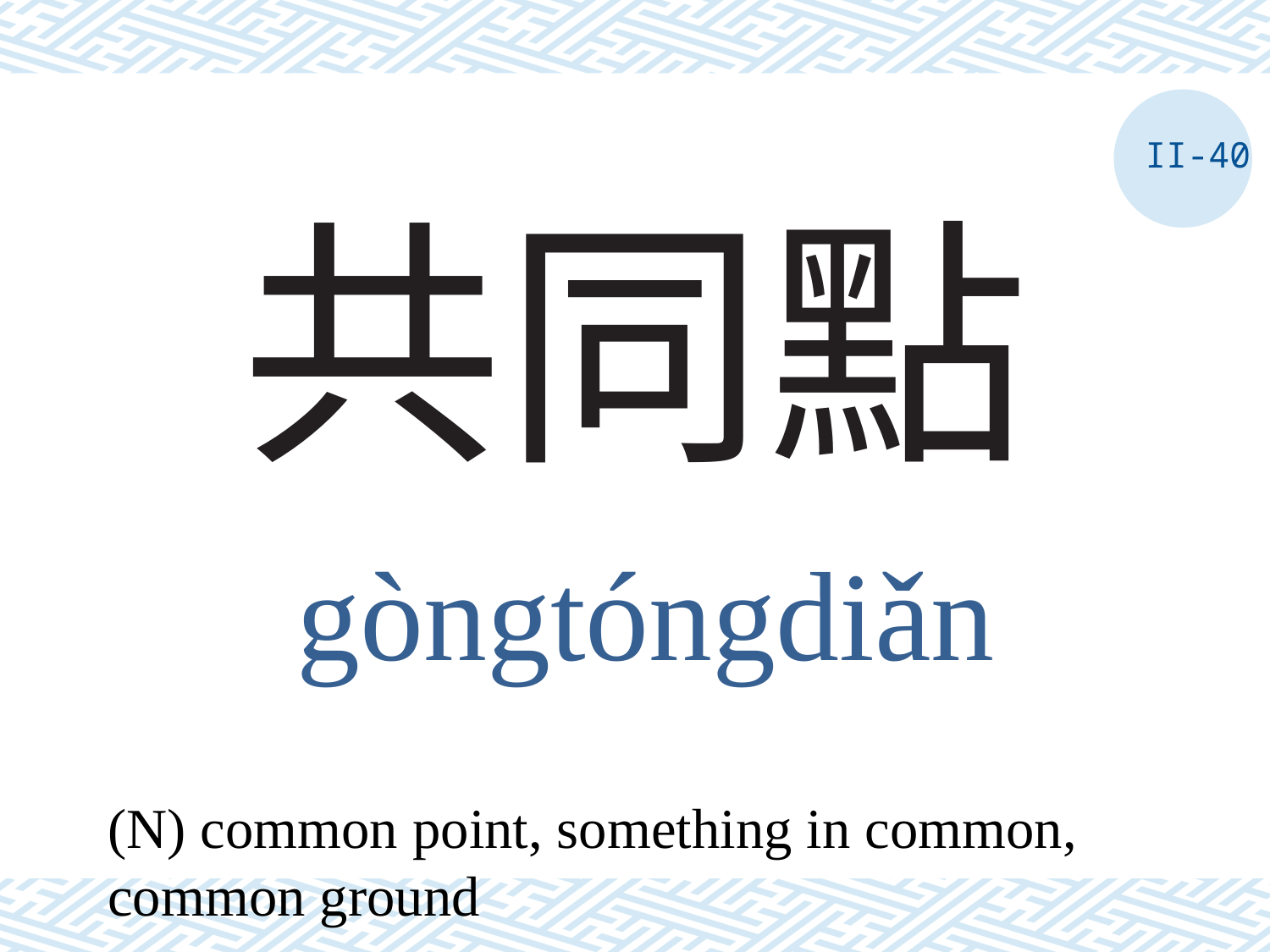

II-40

# 共同點
gòngtóngdiǎn
(N) common point, something in common, common ground